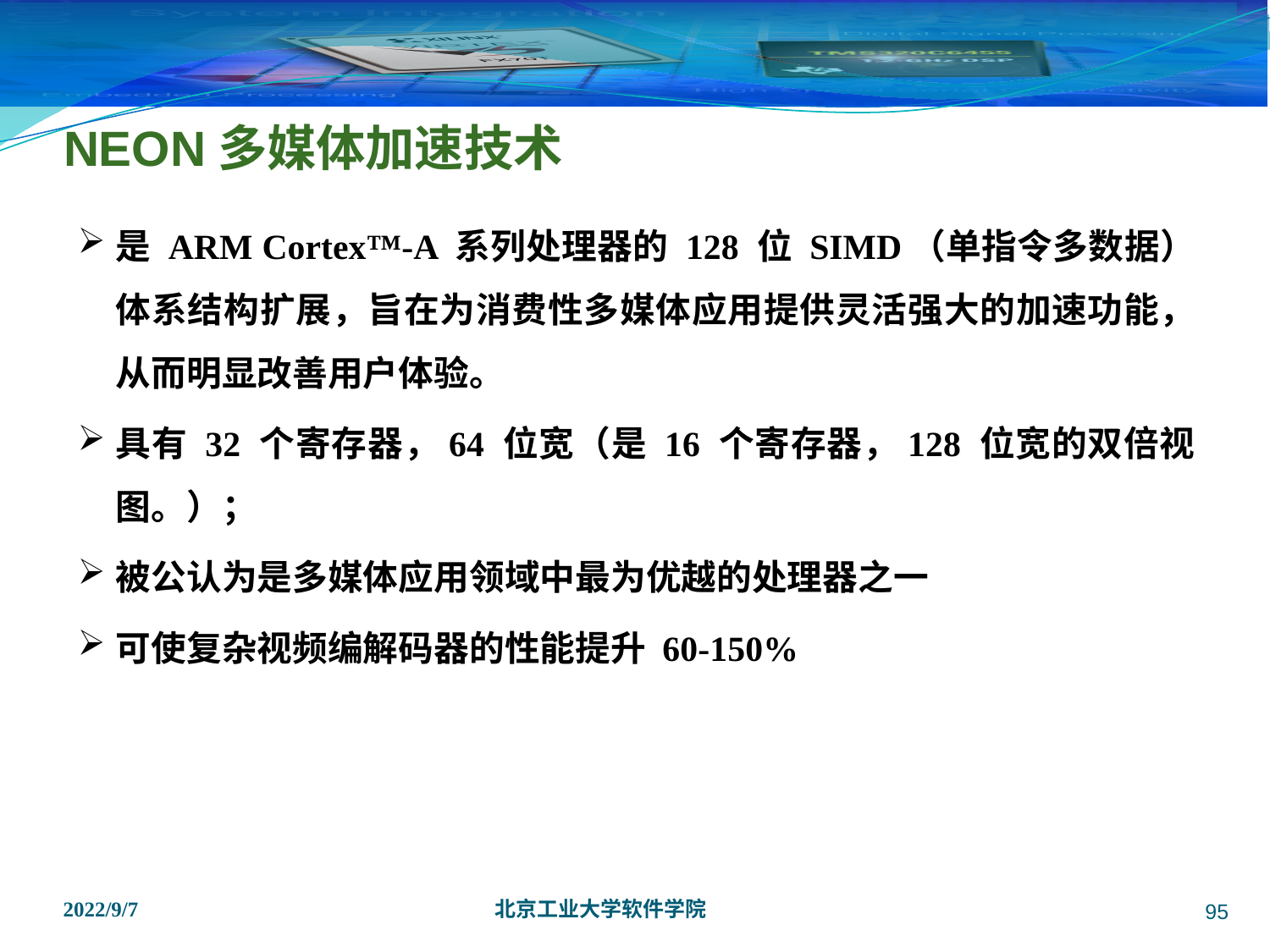

# NEON多媒体加速技术
是 ARM Cortex™-A 系列处理器的 128 位 SIMD（单指令多数据）体系结构扩展，旨在为消费性多媒体应用提供灵活强大的加速功能，从而明显改善用户体验。
具有 32 个寄存器，64 位宽（是 16 个寄存器，128 位宽的双倍视图。）；
被公认为是多媒体应用领域中最为优越的处理器之一
可使复杂视频编解码器的性能提升 60-150%